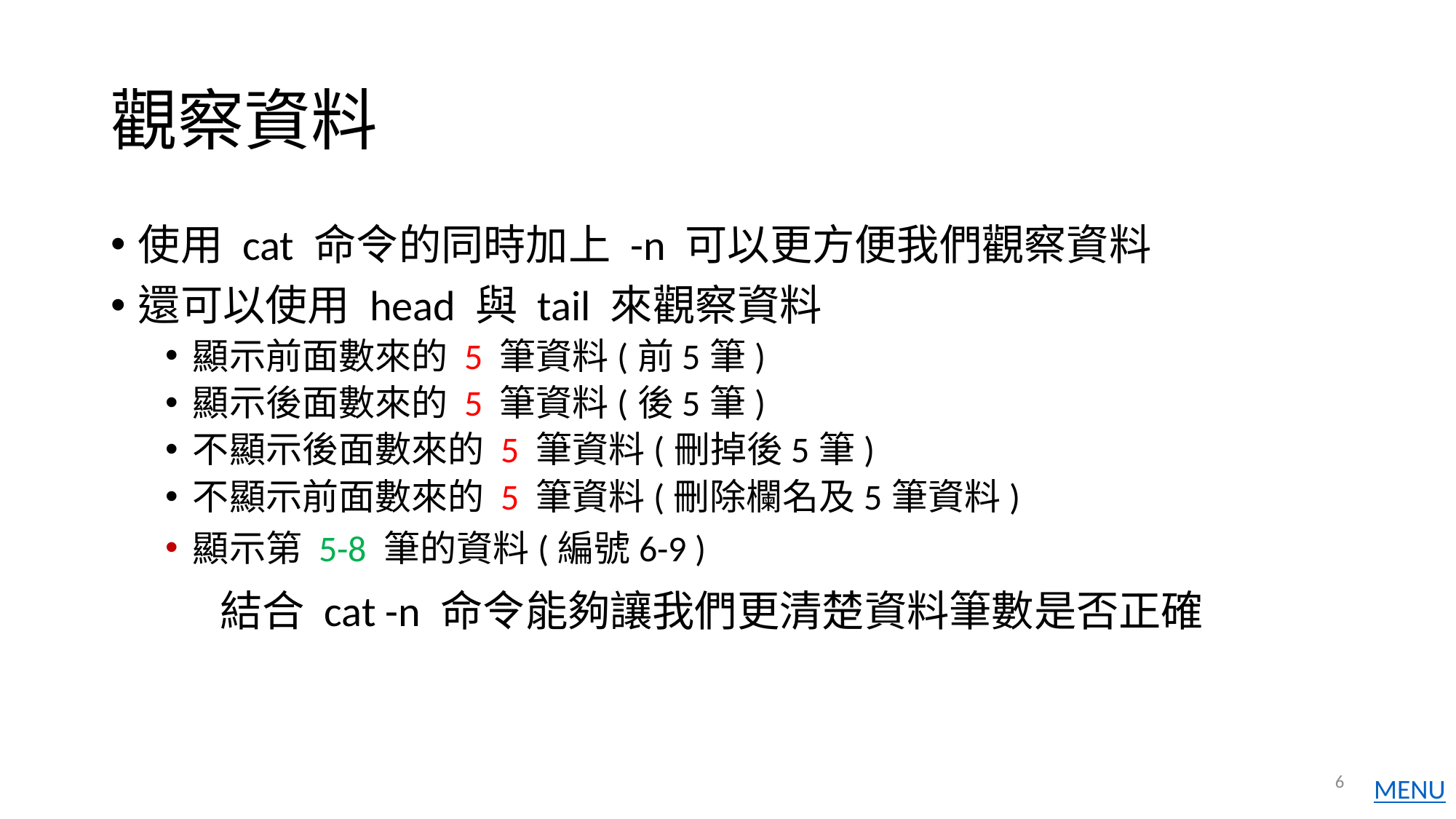

# 觀察資料
使用 cat 命令的同時加上 -n 可以更方便我們觀察資料
還可以使用 head 與 tail 來觀察資料
顯示前面數來的 5 筆資料(前5筆)
顯示後面數來的 5 筆資料(後5筆)
不顯示後面數來的 5 筆資料(刪掉後5筆)
不顯示前面數來的 5 筆資料(刪除欄名及5筆資料)
顯示第 5-8 筆的資料(編號6-9 )
	結合 cat -n 命令能夠讓我們更清楚資料筆數是否正確

6